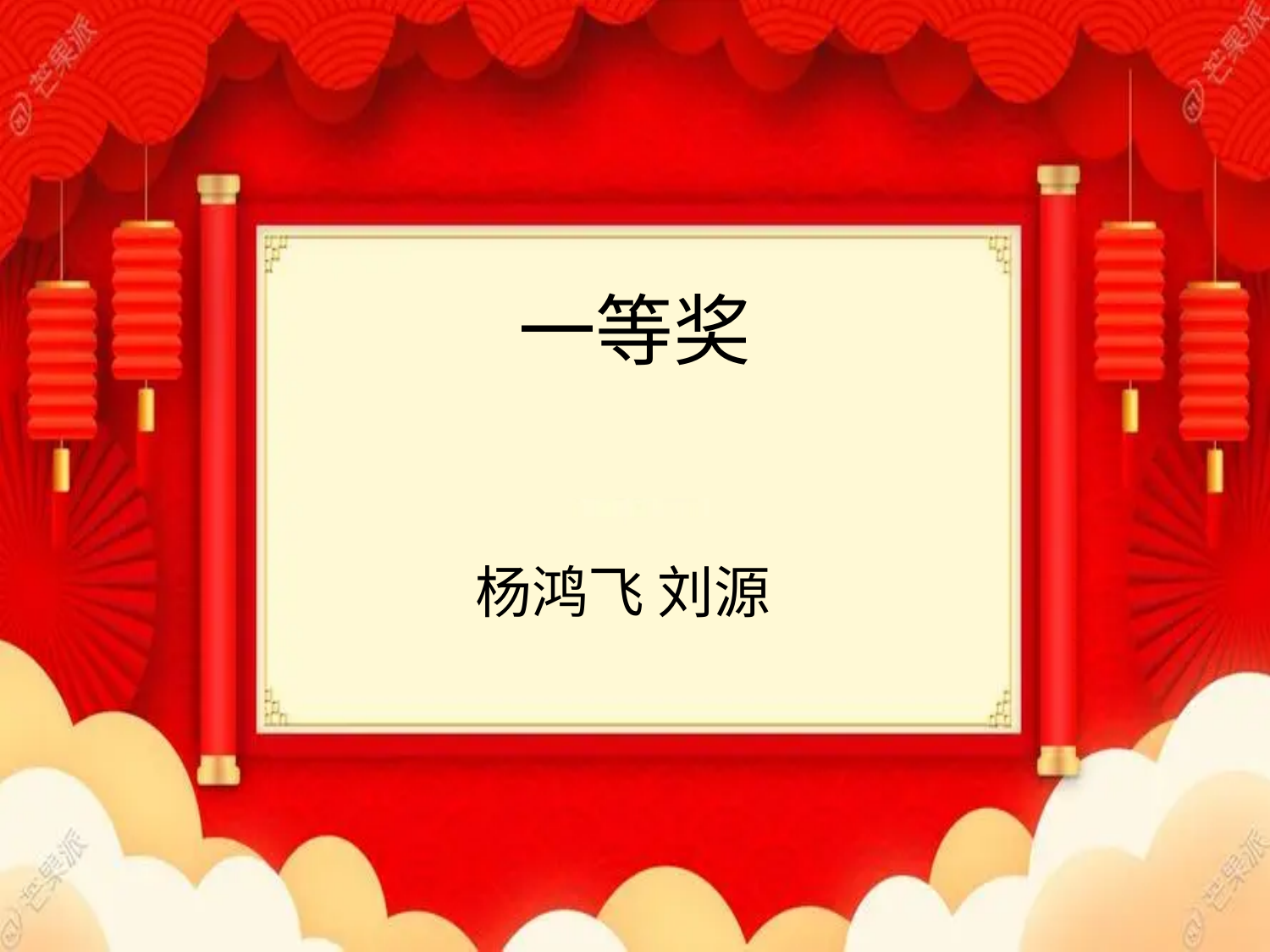

# 一等奖

|  |
| --- |
杨鸿飞 刘源